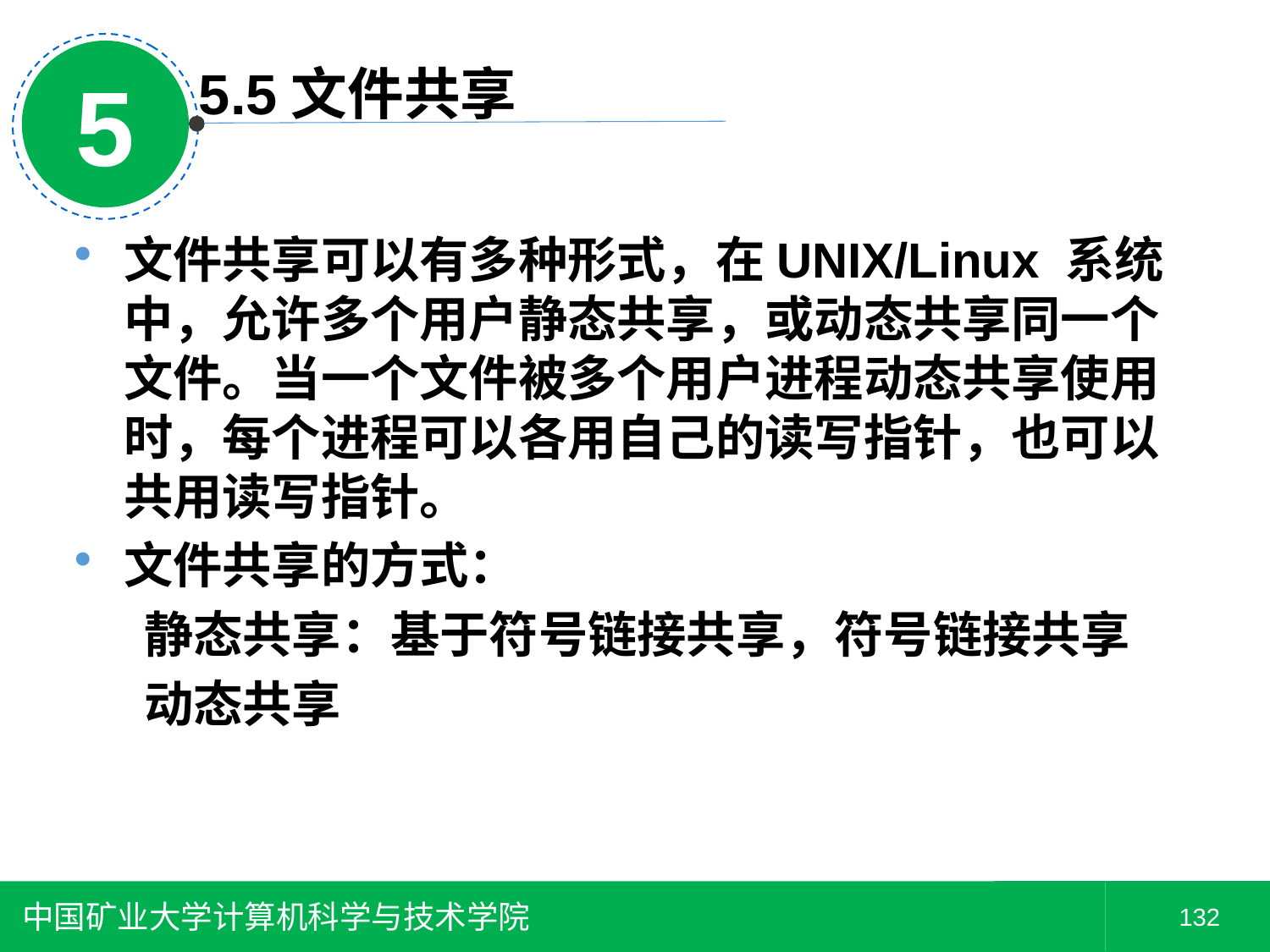

5
5.5文件共享

文件共享可以有多种形式，在UNIX/Linux 系统中，允许多个用户静态共享，或动态共享同一个文件。当一个文件被多个用户进程动态共享使用时，每个进程可以各用自己的读写指针，也可以共用读写指针。
文件共享的方式：
     静态共享：基于符号链接共享，符号链接共享
     动态共享